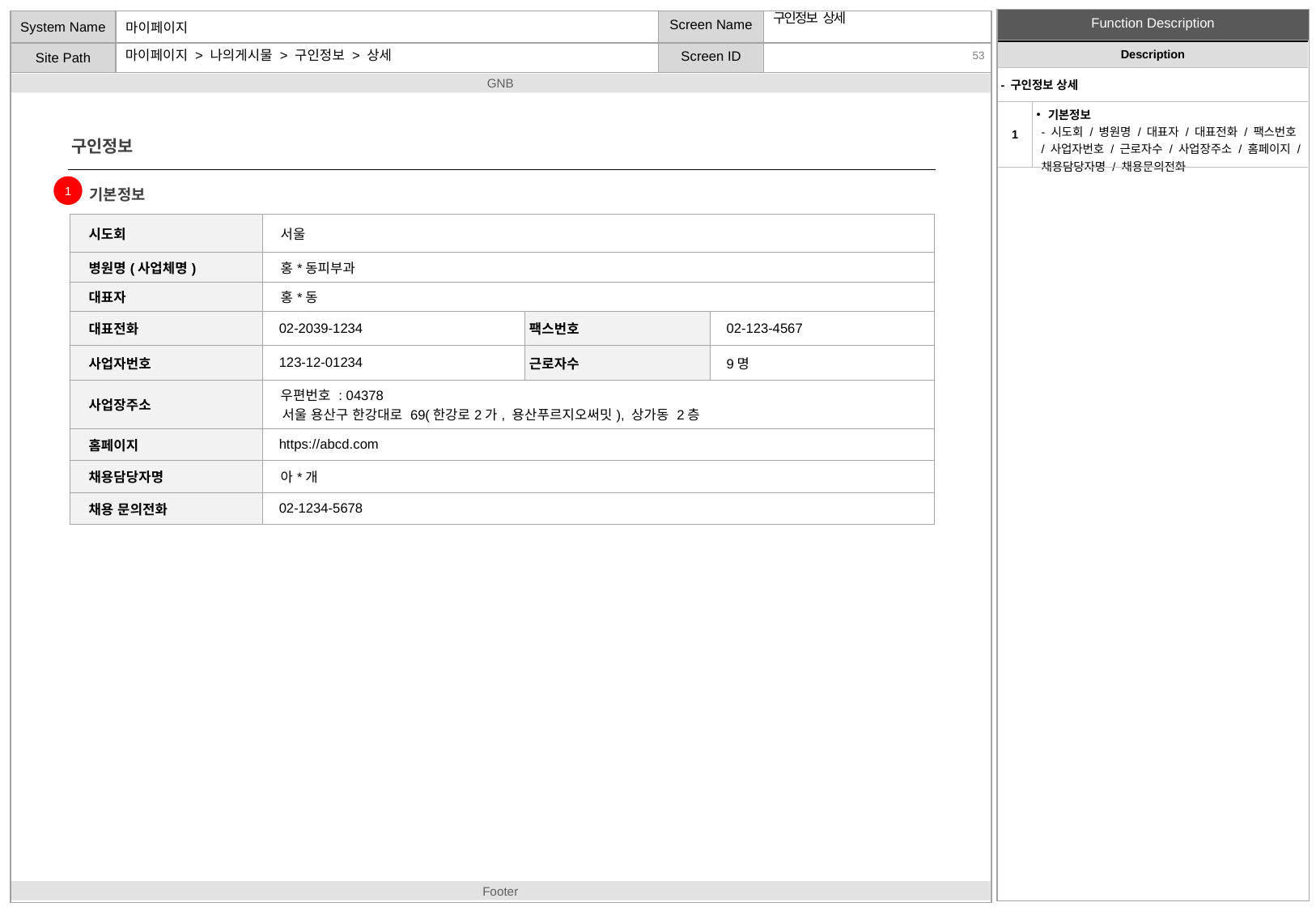

구인정보  상세
| Description |  |
| --- | --- |
| - 구인정보 상세 |  |
| 1 | 기본정보 - 시도회 / 병원명 / 대표자 / 대표전화 / 팩스번호 / 사업자번호 / 근로자수 / 사업장주소 / 홈페이지 / 채용담당자명 / 채용문의전화 |

# 마이페이지 > 나의게시물 > 구인정보 > 상세
구인정보
기본정보
1
| 시도회 | 서울 |  |  |
| --- | --- | --- | --- |
| 병원명(사업체명) | 홍\*동피부과 |  |  |
| 대표자 | 홍\*동 |  |  |
| 대표전화 | 02-2039-1234 | 팩스번호 | 02-123-4567 |
| 사업자번호 | 123-12-01234 | 근로자수 | 9명 |
| 사업장주소 | 우편번호 : 04378 서울 용산구 한강대로 69(한강로2가, 용산푸르지오써밋), 상가동 2층 |  |  |
| 홈페이지 | https://abcd.com |  |  |
| 채용담당자명 | 아\*개 |  |  |
| 채용 문의전화 | 02-1234-5678 |  |  |